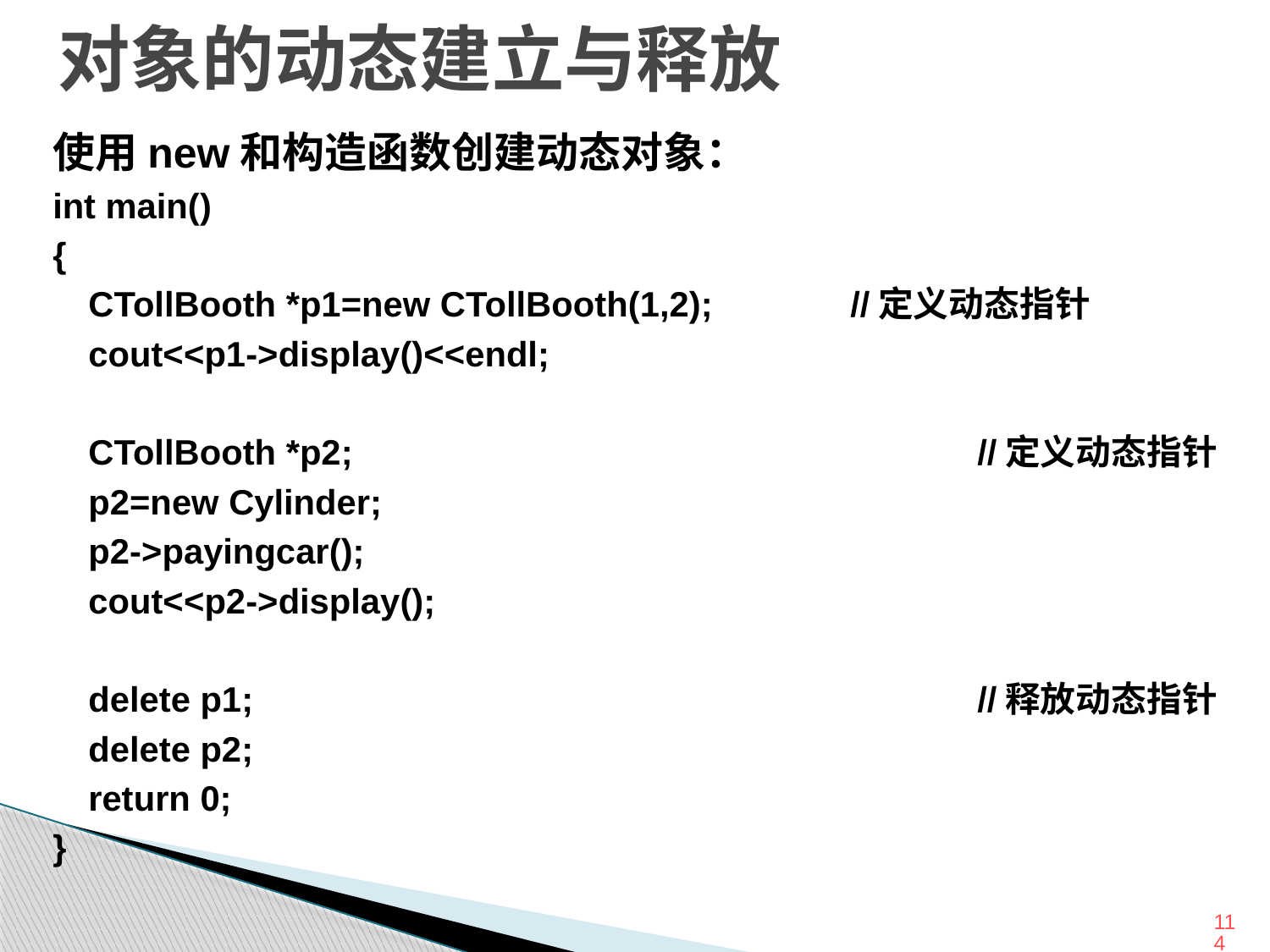

# 对象的动态建立与释放
使用new和构造函数创建动态对象：
int main()
{
	CTollBooth *p1=new CTollBooth(1,2);		//定义动态指针
	cout<<p1->display()<<endl;

	CTollBooth *p2;					//定义动态指针
	p2=new Cylinder;
	p2->payingcar();
	cout<<p2->display();

	delete p1;						//释放动态指针
	delete p2;
	return 0;
}
114